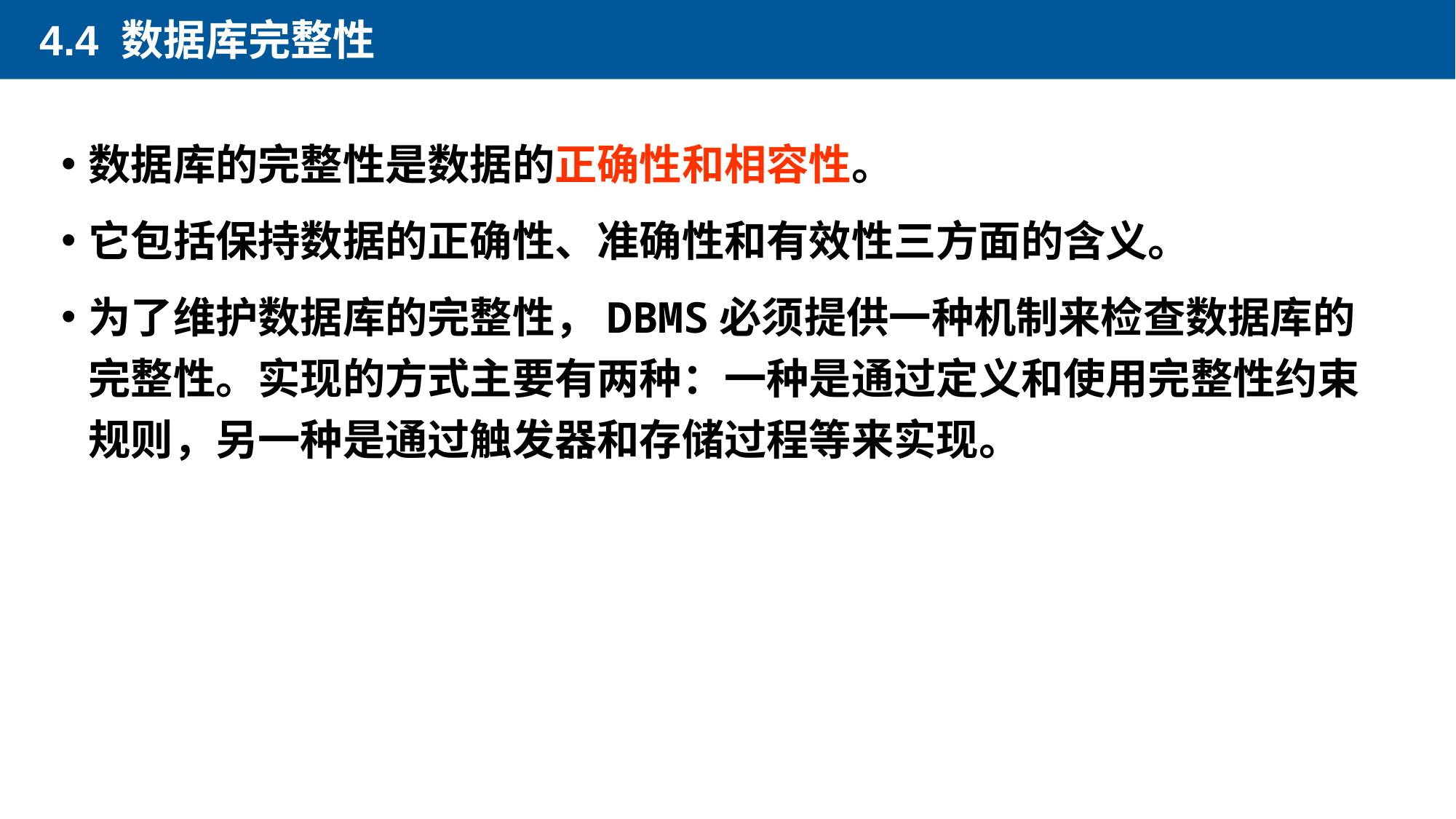

4.4 数据库完整性
数据库的完整性是数据的正确性和相容性。
它包括保持数据的正确性、准确性和有效性三方面的含义。
为了维护数据库的完整性，DBMS必须提供一种机制来检查数据库的完整性。实现的方式主要有两种：一种是通过定义和使用完整性约束规则，另一种是通过触发器和存储过程等来实现。